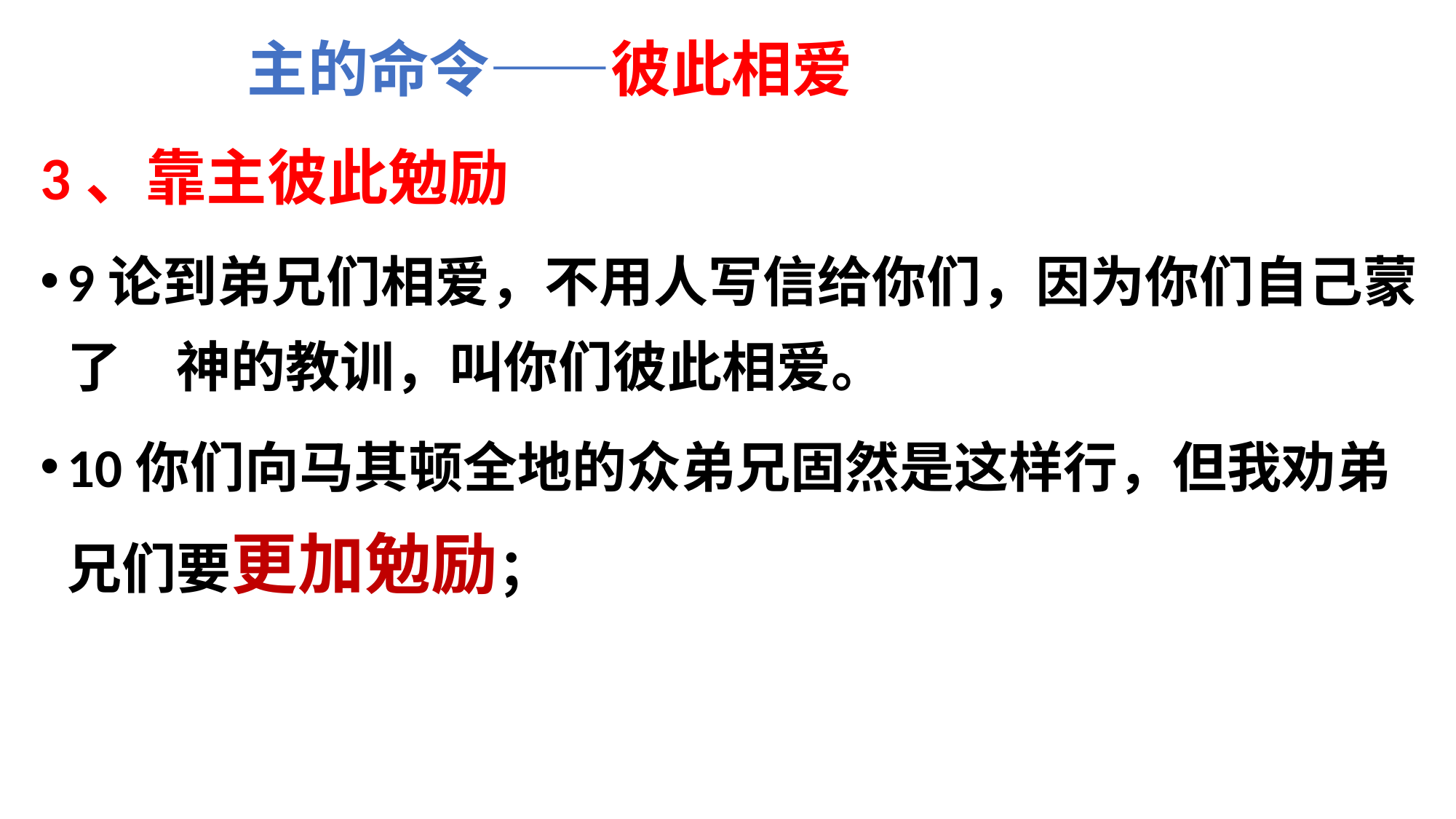

# 主的命令——彼此相爱
3、靠主彼此勉励
9论到弟兄们相爱，不用人写信给你们，因为你们自己蒙了　神的教训，叫你们彼此相爱。
10你们向马其顿全地的众弟兄固然是这样行，但我劝弟兄们要更加勉励；